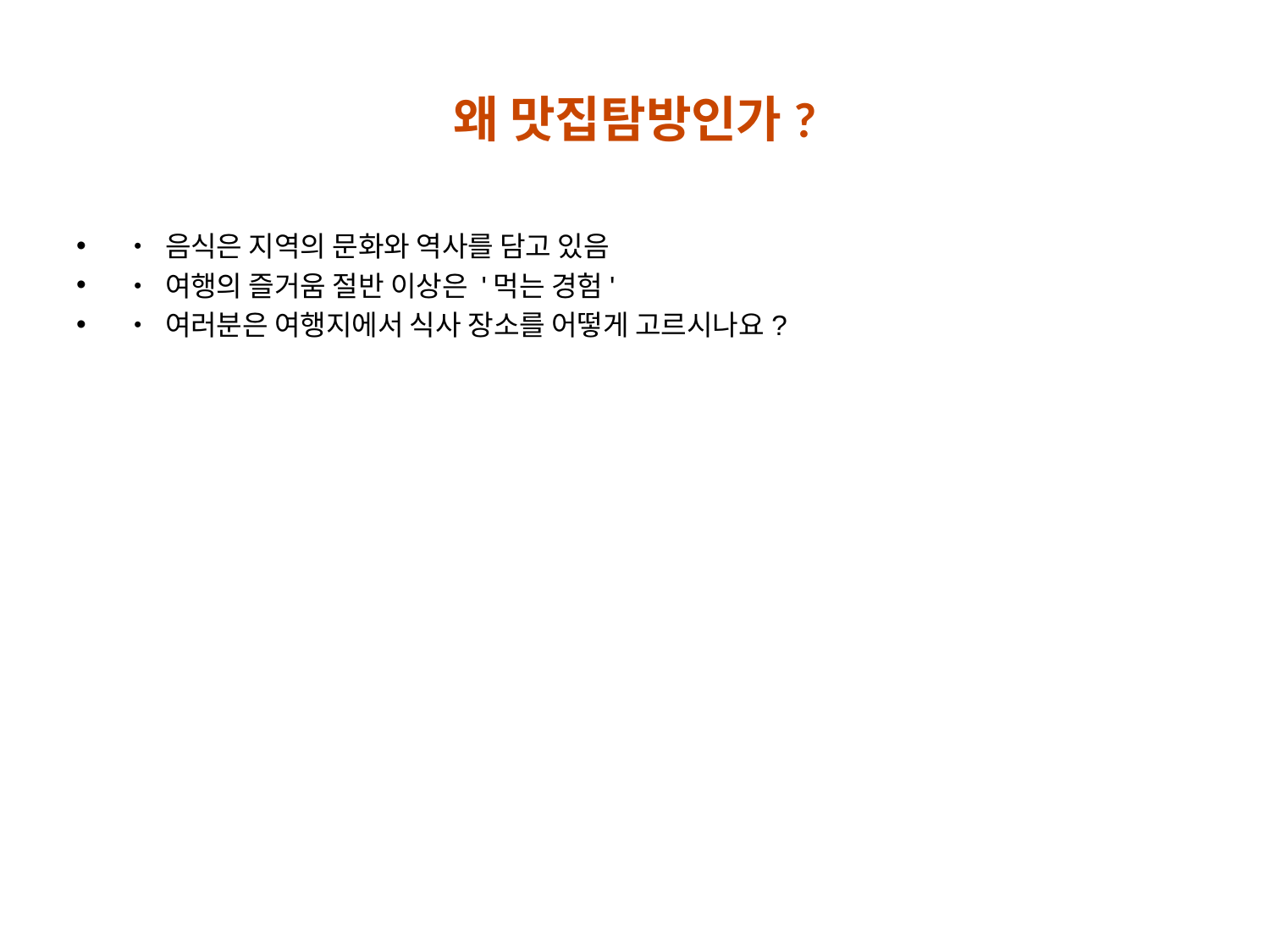

# 왜 맛집탐방인가?
• 음식은 지역의 문화와 역사를 담고 있음
• 여행의 즐거움 절반 이상은 '먹는 경험'
• 여러분은 여행지에서 식사 장소를 어떻게 고르시나요?